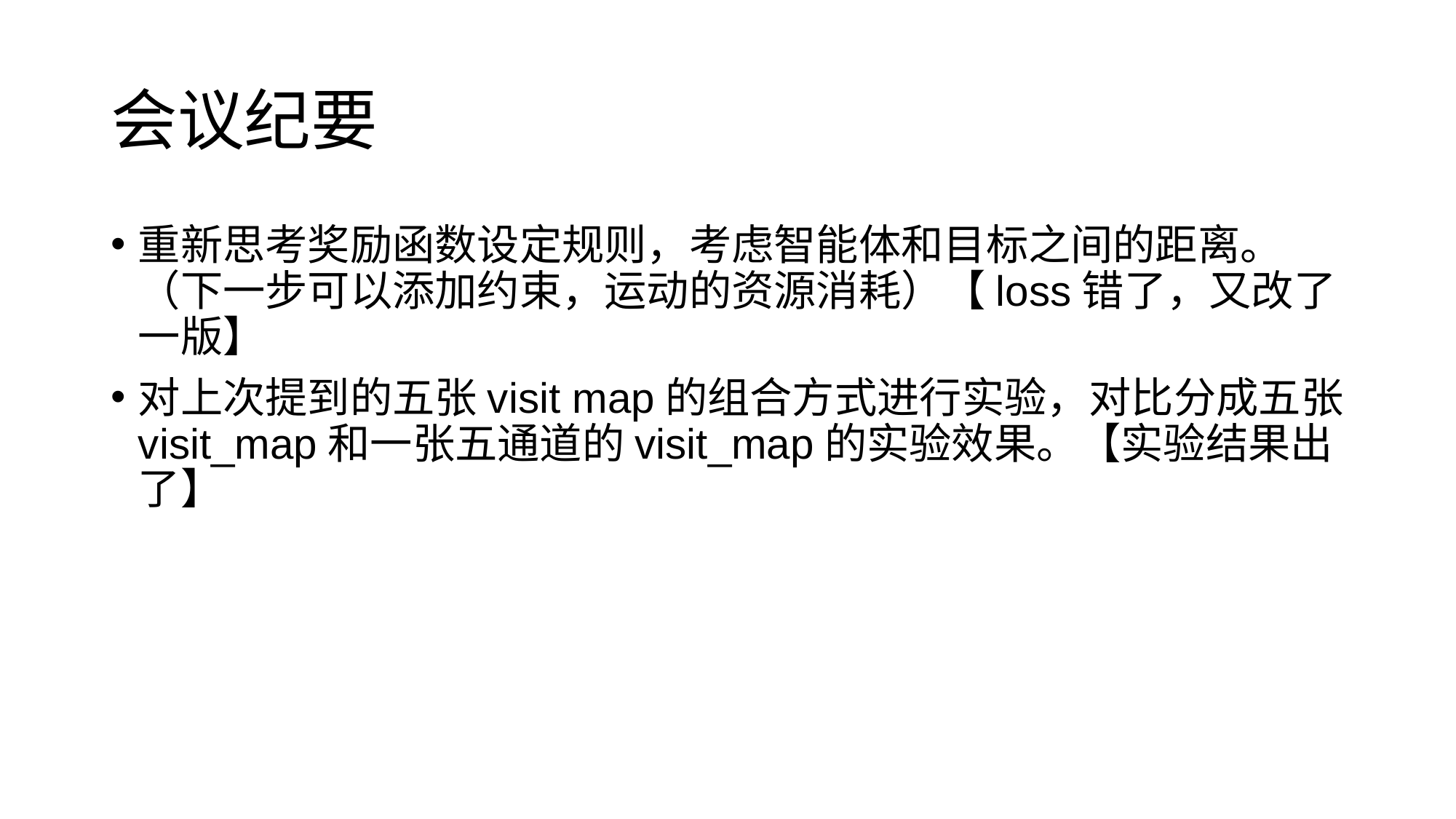

# 会议纪要
重新思考奖励函数设定规则，考虑智能体和目标之间的距离。（下一步可以添加约束，运动的资源消耗）【loss错了，又改了一版】
对上次提到的五张visit map的组合方式进行实验，对比分成五张visit_map和一张五通道的visit_map的实验效果。【实验结果出了】